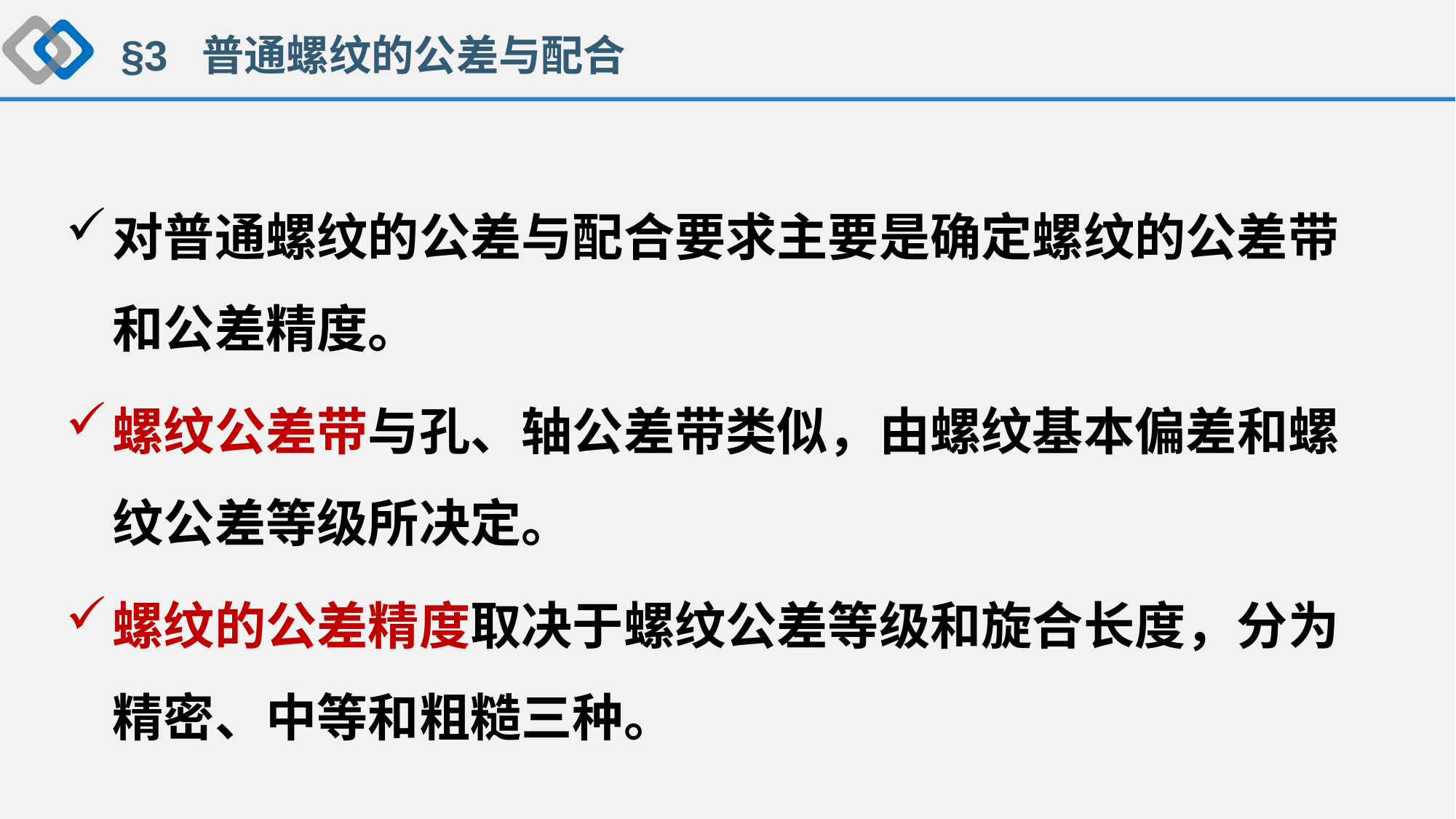

§3  普通螺纹的公差与配合
对普通螺纹的公差与配合要求主要是确定螺纹的公差带和公差精度。
螺纹公差带与孔、轴公差带类似，由螺纹基本偏差和螺纹公差等级所决定。
螺纹的公差精度取决于螺纹公差等级和旋合长度，分为精密、中等和粗糙三种。